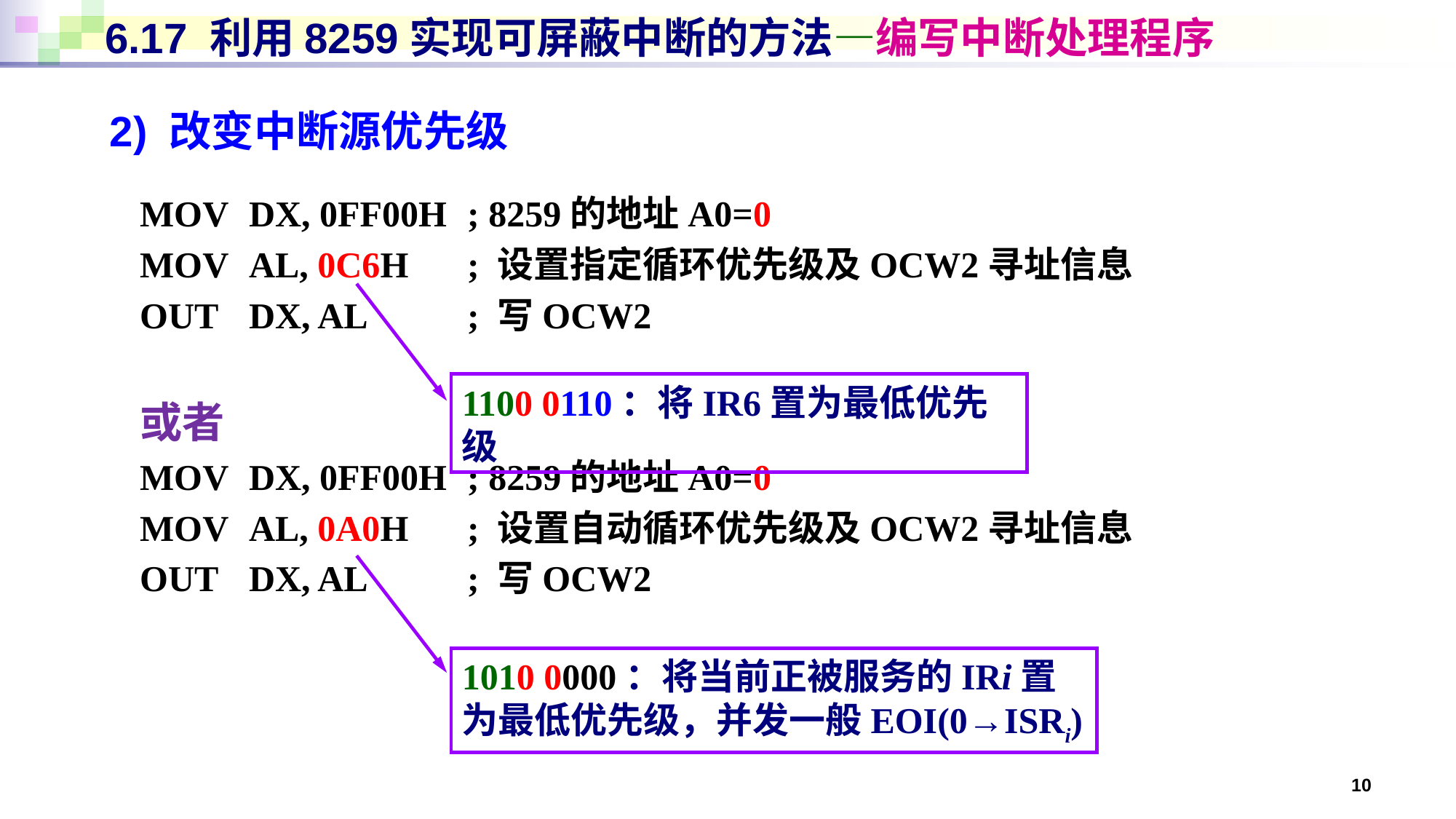

# 6.17 利用8259实现可屏蔽中断的方法—编写中断处理程序
2) 改变中断源优先级
MOV	DX, 0FF00H	; 8259的地址A0=0
MOV	AL, 0C6H	; 设置指定循环优先级及OCW2寻址信息
OUT	DX, AL	; 写OCW2

或者
MOV	DX, 0FF00H	; 8259的地址A0=0
MOV	AL, 0A0H	; 设置自动循环优先级及OCW2寻址信息
OUT	DX, AL	; 写OCW2

1100 0110：将IR6置为最低优先级

1010 0000：将当前正被服务的IRi置为最低优先级，并发一般EOI(0→ISRi)
10